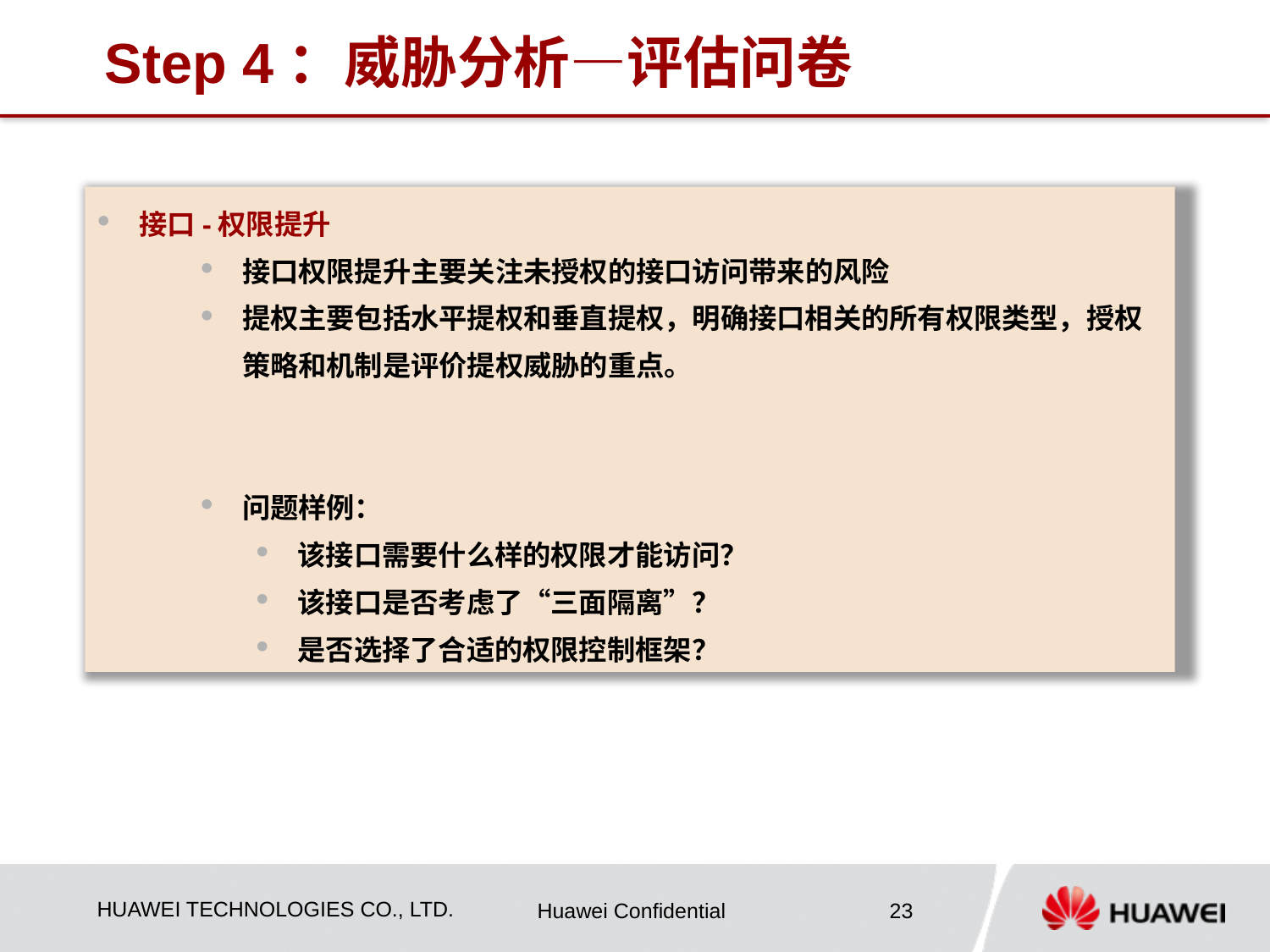

# Step 4：威胁分析—评估问卷
接口-权限提升
接口权限提升主要关注未授权的接口访问带来的风险
提权主要包括水平提权和垂直提权，明确接口相关的所有权限类型，授权策略和机制是评价提权威胁的重点。

问题样例：
该接口需要什么样的权限才能访问？
该接口是否考虑了“三面隔离”？
是否选择了合适的权限控制框架？